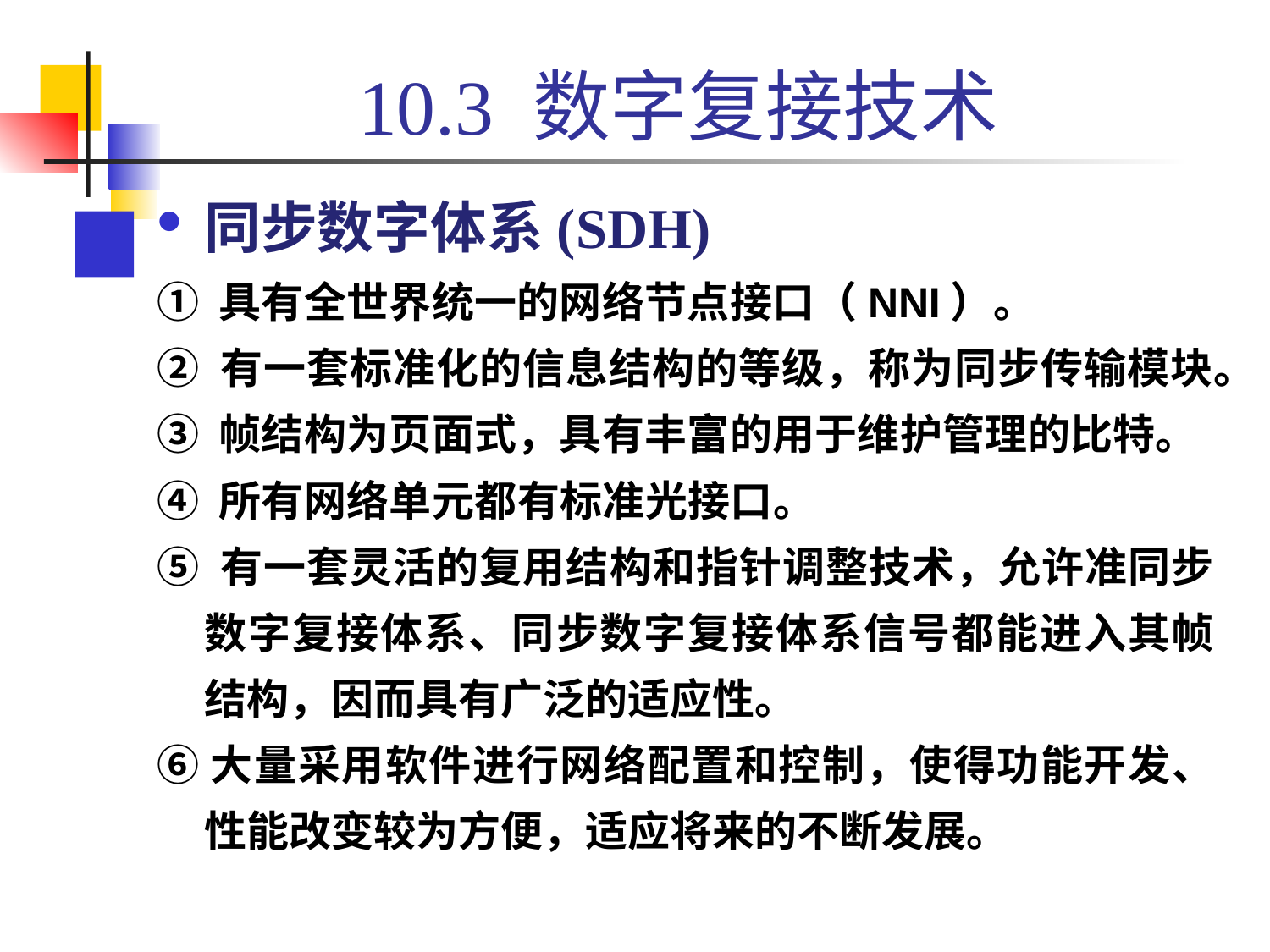

# 10.3 数字复接技术
同步数字体系(SDH)
① 具有全世界统一的网络节点接口（NNI）。
② 有一套标准化的信息结构的等级，称为同步传输模块。
③ 帧结构为页面式，具有丰富的用于维护管理的比特。
④ 所有网络单元都有标准光接口。
⑤ 有一套灵活的复用结构和指针调整技术，允许准同步数字复接体系、同步数字复接体系信号都能进入其帧结构，因而具有广泛的适应性。
⑥大量采用软件进行网络配置和控制，使得功能开发、性能改变较为方便，适应将来的不断发展。